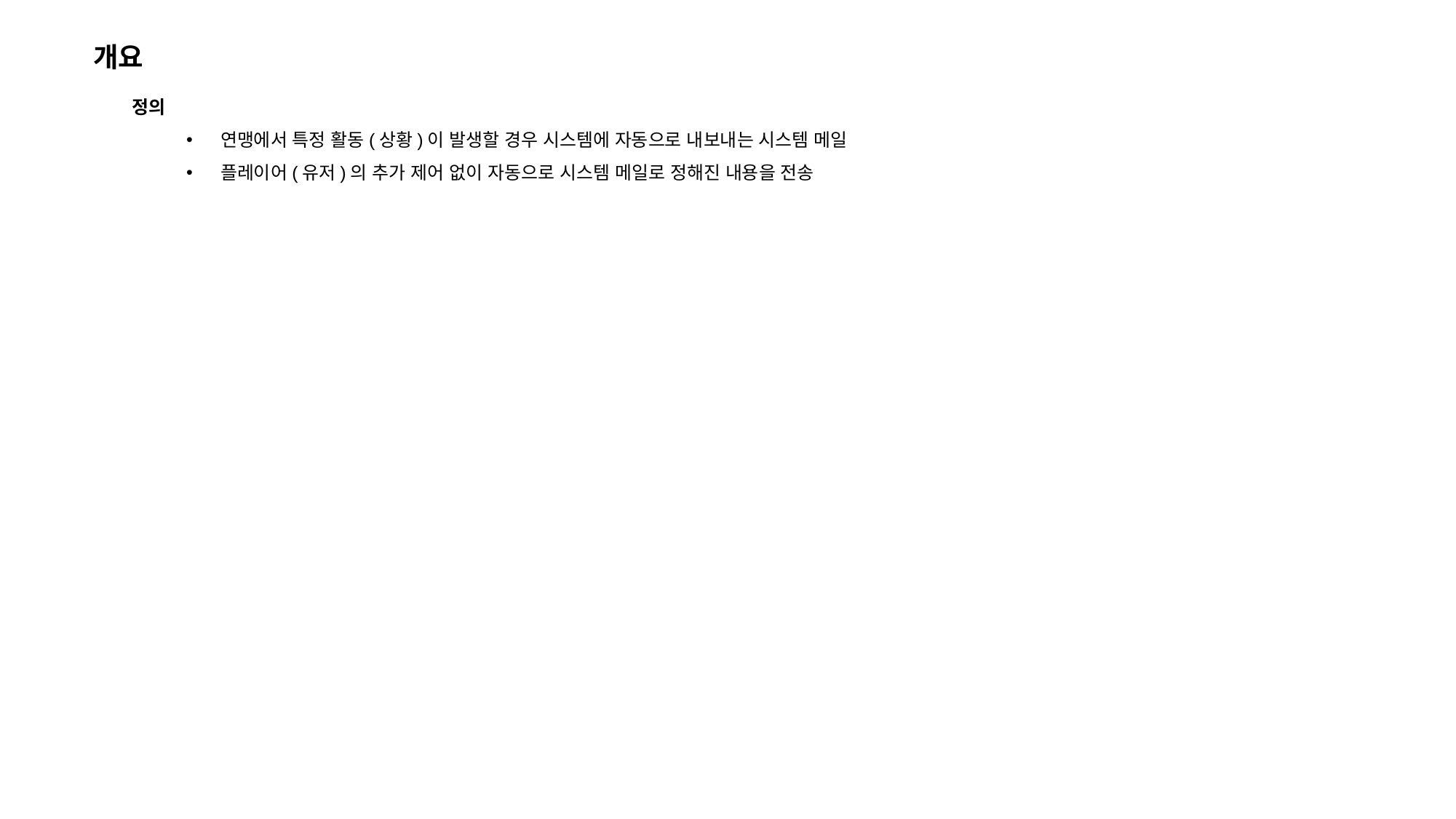

개요
정의
연맹에서 특정 활동(상황)이 발생할 경우 시스템에 자동으로 내보내는 시스템 메일
플레이어(유저)의 추가 제어 없이 자동으로 시스템 메일로 정해진 내용을 전송